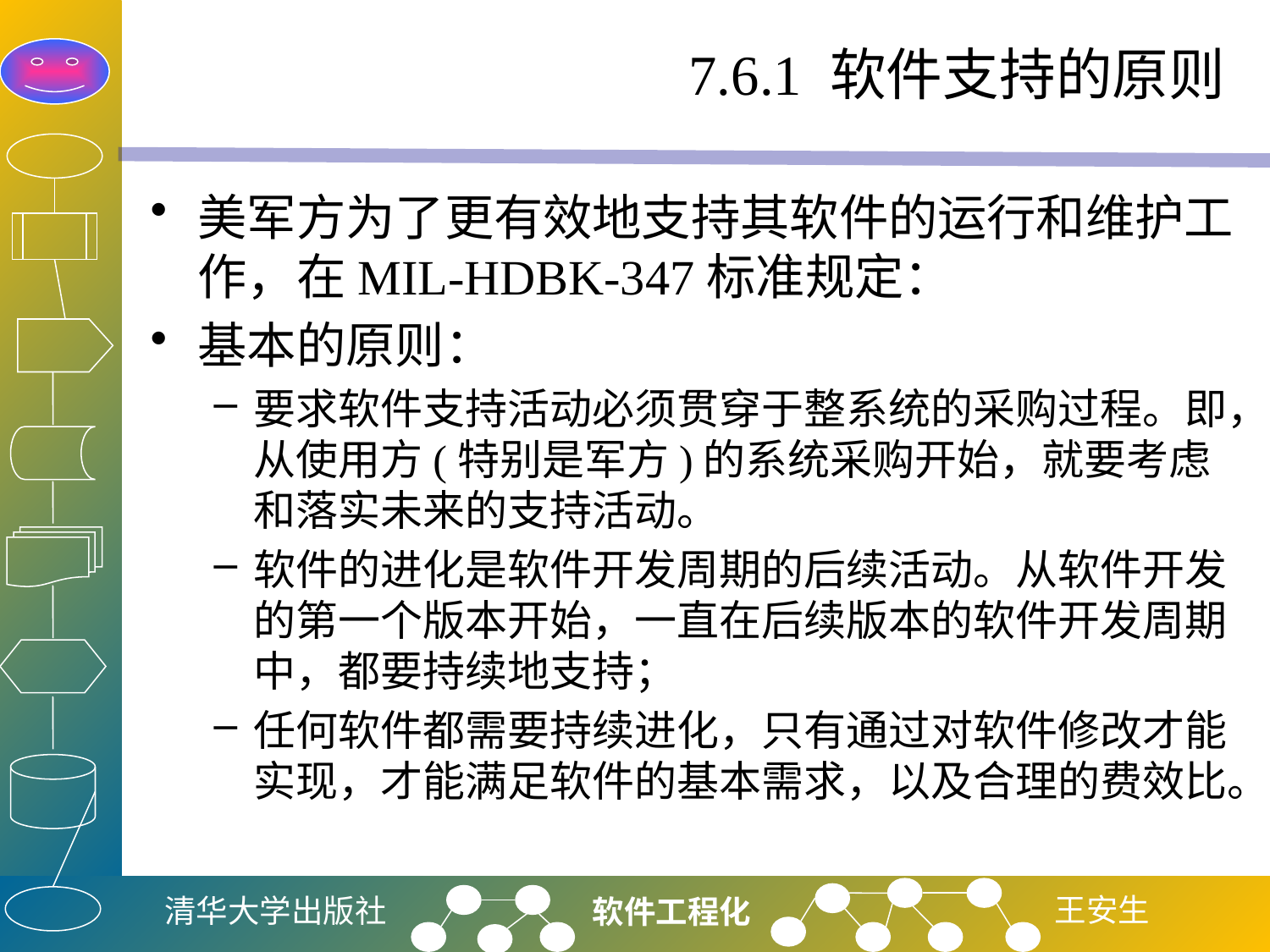

# 7.6.1 软件支持的原则
美军方为了更有效地支持其软件的运行和维护工作，在MIL-HDBK-347标准规定：
基本的原则：
要求软件支持活动必须贯穿于整系统的采购过程。即，从使用方(特别是军方)的系统采购开始，就要考虑和落实未来的支持活动。
软件的进化是软件开发周期的后续活动。从软件开发的第一个版本开始，一直在后续版本的软件开发周期中，都要持续地支持；
任何软件都需要持续进化，只有通过对软件修改才能实现，才能满足软件的基本需求，以及合理的费效比。